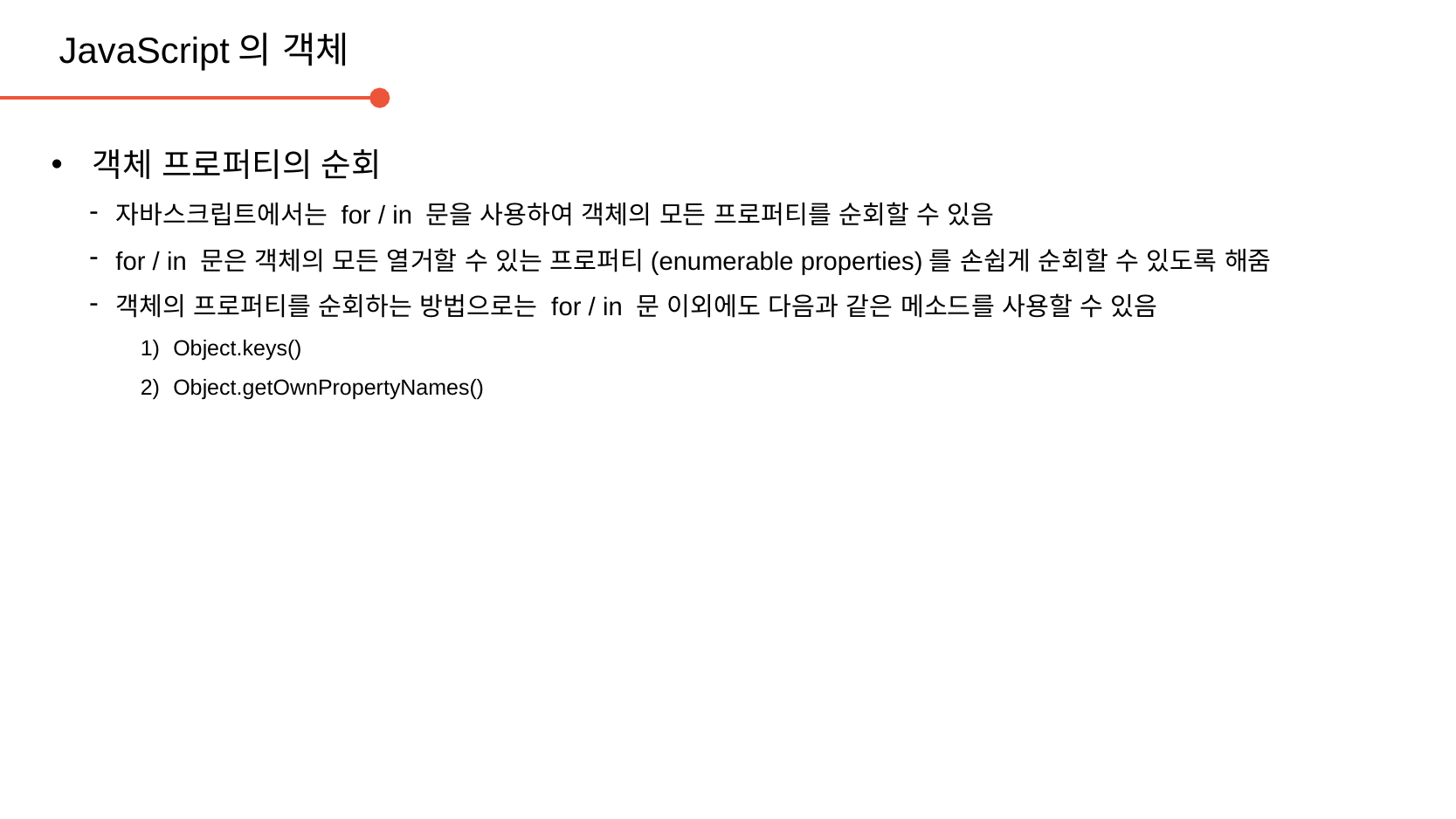

JavaScript의 객체
객체 프로퍼티의 순회
자바스크립트에서는 for / in 문을 사용하여 객체의 모든 프로퍼티를 순회할 수 있음
for / in 문은 객체의 모든 열거할 수 있는 프로퍼티(enumerable properties)를 손쉽게 순회할 수 있도록 해줌
객체의 프로퍼티를 순회하는 방법으로는 for / in 문 이외에도 다음과 같은 메소드를 사용할 수 있음
Object.keys()
Object.getOwnPropertyNames()